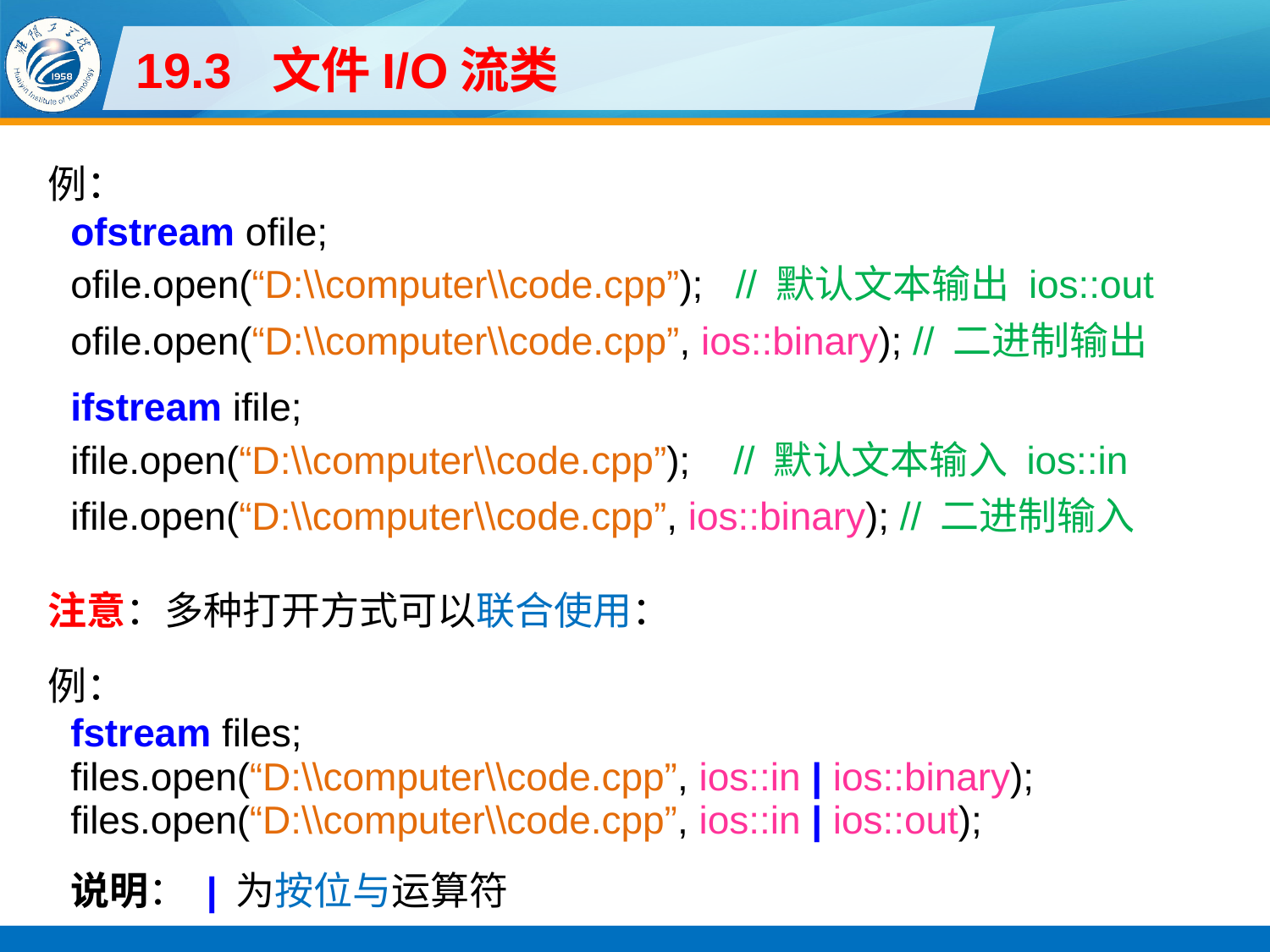

# 19.3  文件I/O流类
例：
ofstream ofile;
ofile.open(“D:\\computer\\code.cpp”);   // 默认文本输出 ios::out
ofile.open(“D:\\computer\\code.cpp”, ios::binary); // 二进制输出
ifstream ifile;
ifile.open(“D:\\computer\\code.cpp”);    // 默认文本输入 ios::in
ifile.open(“D:\\computer\\code.cpp”, ios::binary); // 二进制输入
注意：多种打开方式可以联合使用：
例：
fstream files;
files.open(“D:\\computer\\code.cpp”, ios::in | ios::binary);
files.open(“D:\\computer\\code.cpp”, ios::in | ios::out);
说明： | 为按位与运算符